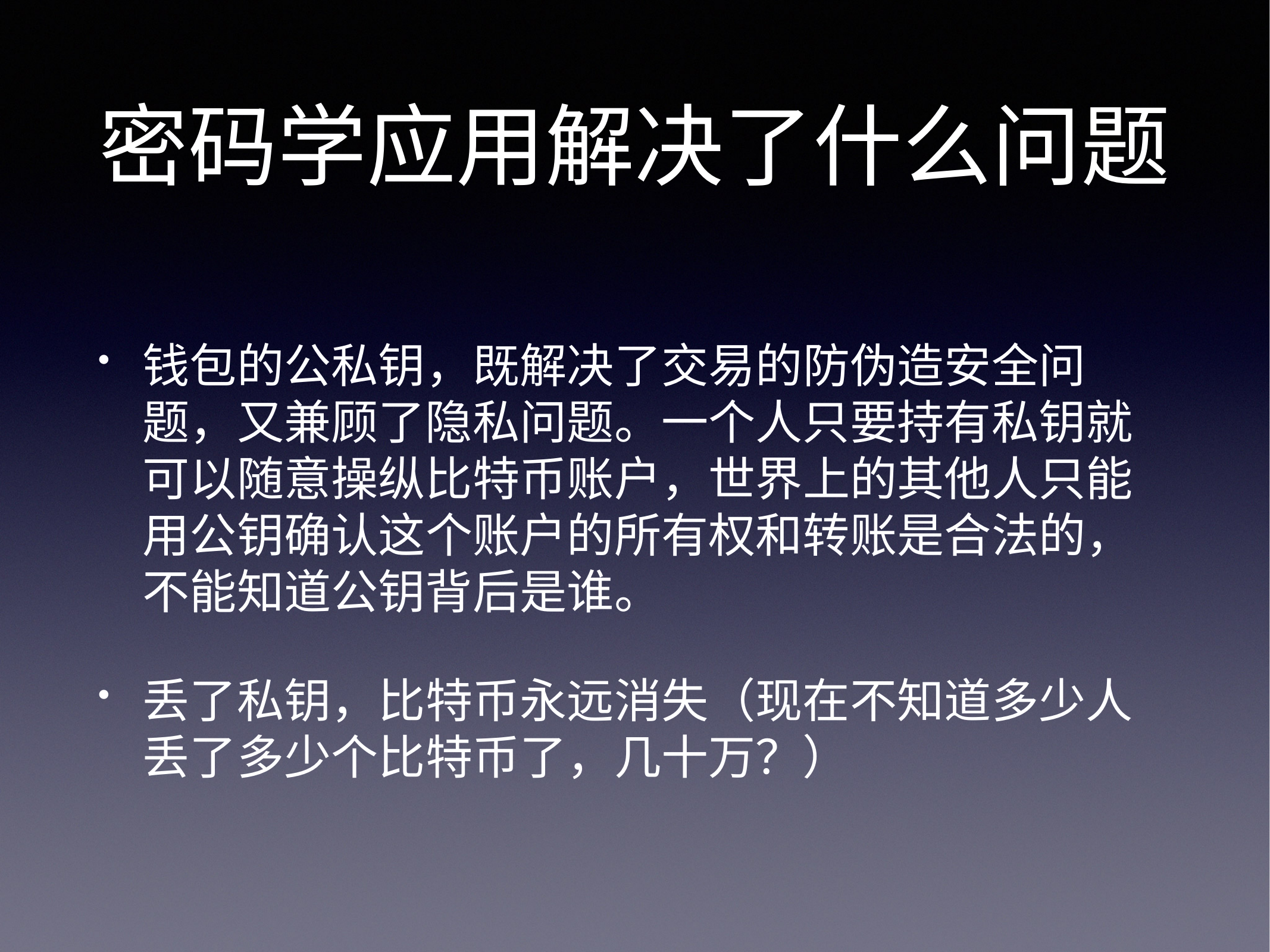

# 密码学应用解决了什么问题
钱包的公私钥，既解决了交易的防伪造安全问题，又兼顾了隐私问题。一个人只要持有私钥就可以随意操纵比特币账户，世界上的其他人只能用公钥确认这个账户的所有权和转账是合法的，不能知道公钥背后是谁。
丢了私钥，比特币永远消失（现在不知道多少人丢了多少个比特币了，几十万？）